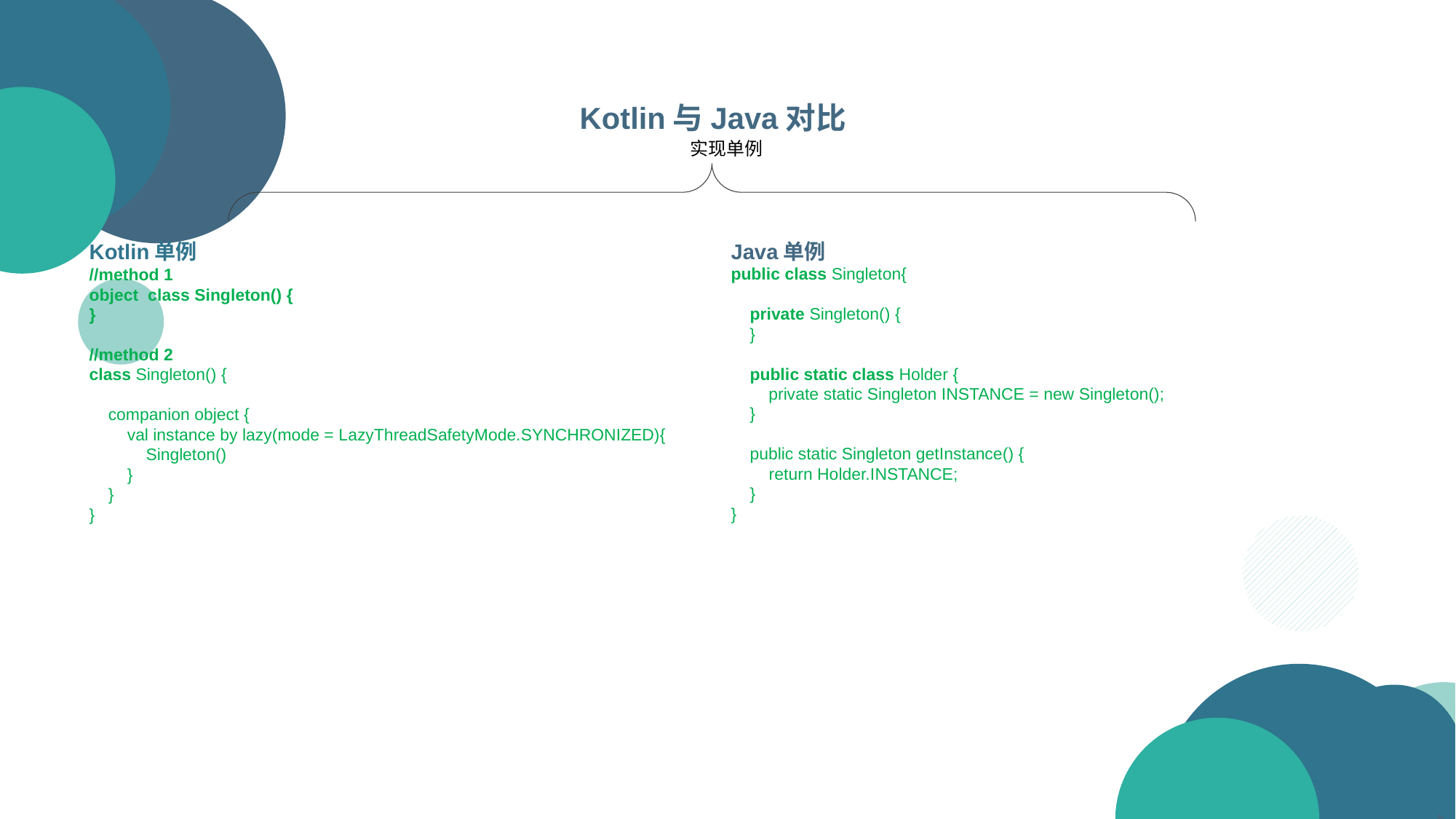

Kotlin与Java对比
实现单例
Java单例
public class Singleton{
    private Singleton() {
    }
    public static class Holder {
        private static Singleton INSTANCE = new Singleton();
    }

    public static Singleton getInstance() {
        return Holder.INSTANCE;
    }
}

### Chart

| Category |
|---|
Kotlin单例
//method 1
object  class Singleton() {
}

//method 2
class Singleton() {

    companion object {
        val instance by lazy(mode = LazyThreadSafetyMode.SYNCHRONIZED){
            Singleton()
        }
    }
}

### Chart

| Category |
|---|